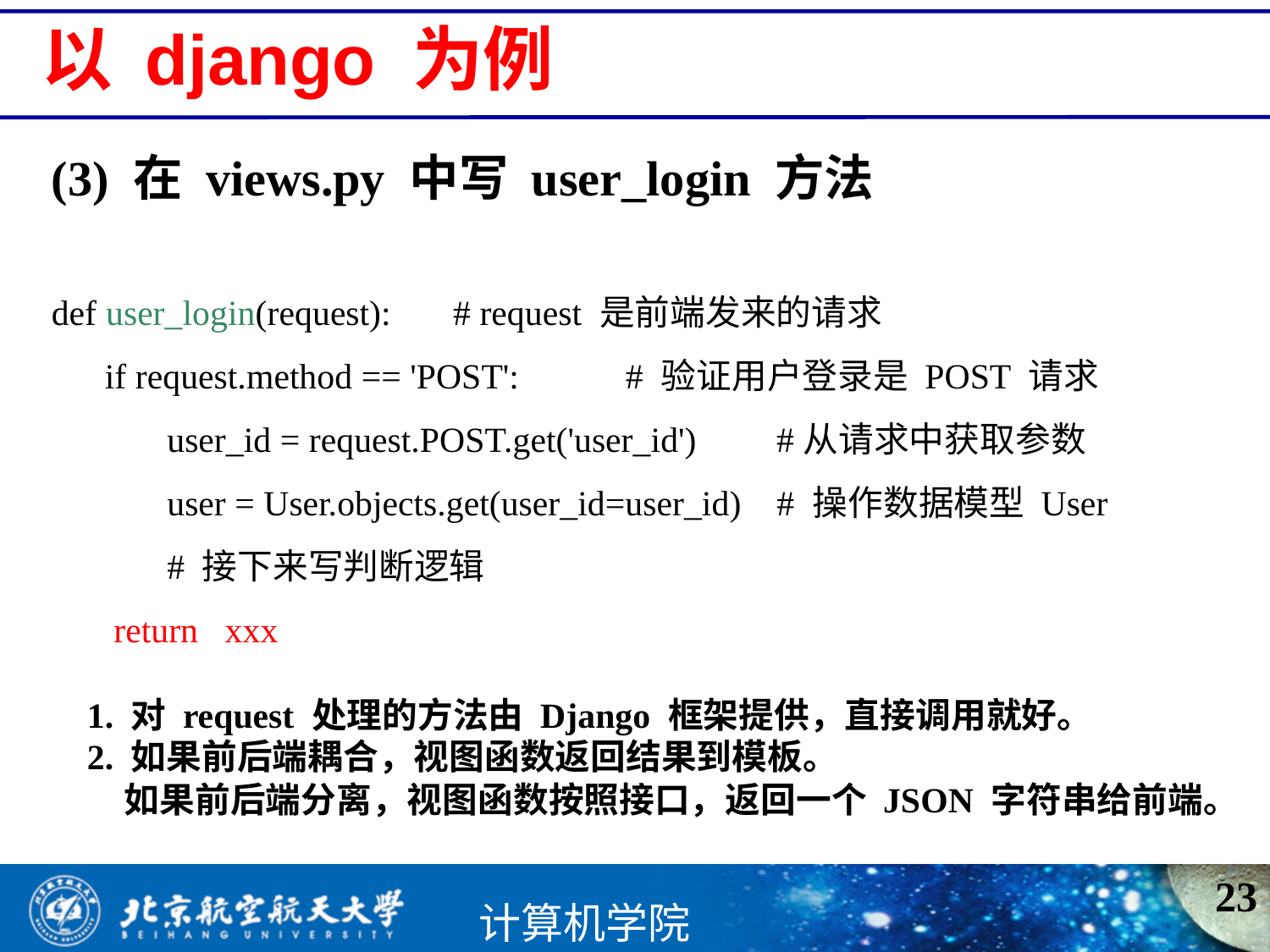

以 django 为例
(3) 在 views.py 中写 user_login 方法

def user_login(request):       # request 是前端发来的请求
      if request.method == 'POST':            # 验证用户登录是 POST 请求
             user_id = request.POST.get('user_id')         #从请求中获取参数
             user = User.objects.get(user_id=user_id)    # 操作数据模型 User
             # 接下来写判断逻辑
       return   xxx

    1. 对 request 处理的方法由 Django 框架提供，直接调用就好。
    2. 如果前后端耦合，视图函数返回结果到模板。
        如果前后端分离，视图函数按照接口，返回一个 JSON 字符串给前端。